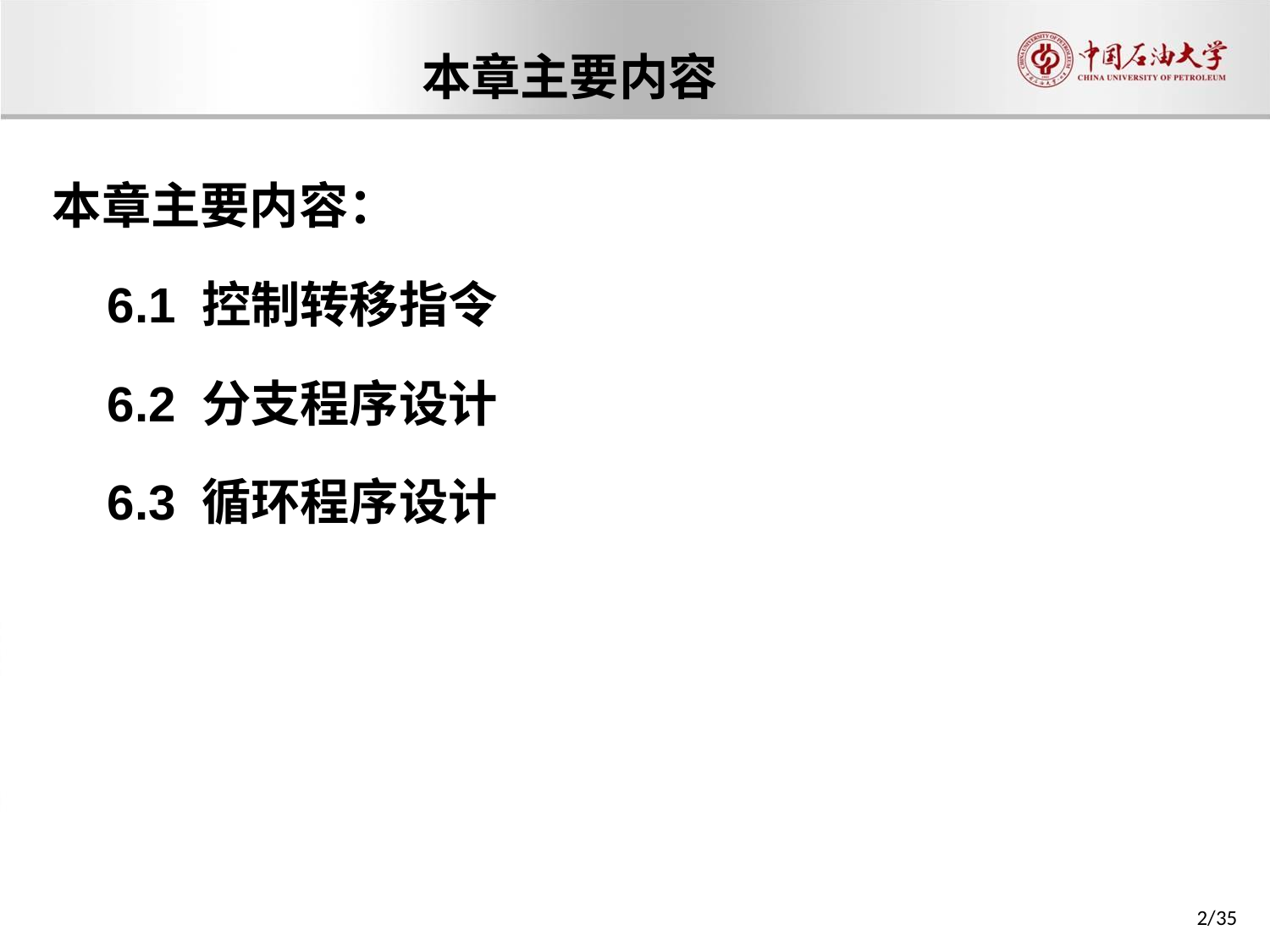

本章主要内容
本章主要内容：
    6.1 控制转移指令
    6.2 分支程序设计
    6.3 循环程序设计
2/35